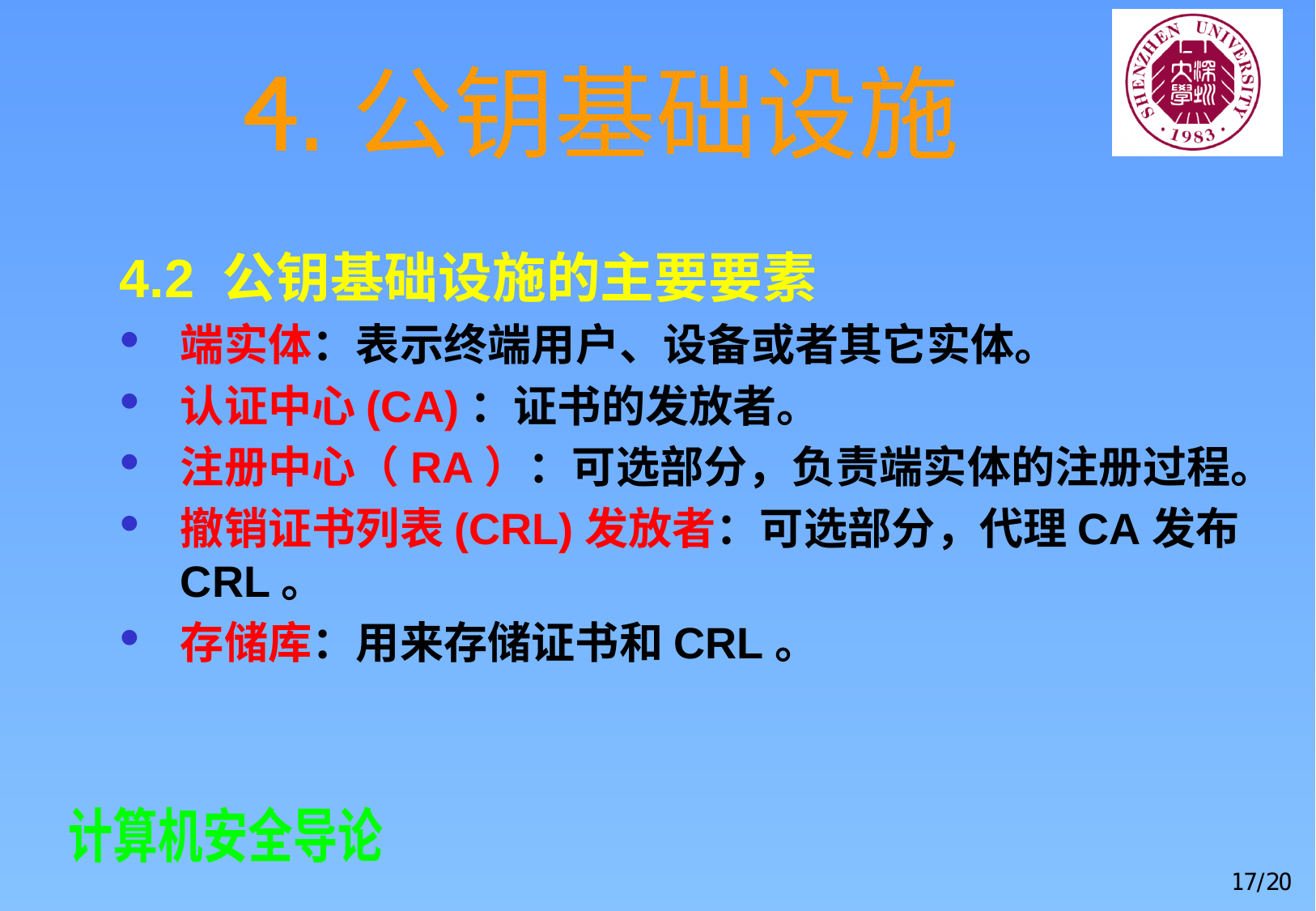

# 4.公钥基础设施
4.2 公钥基础设施的主要要素
端实体：表示终端用户、设备或者其它实体。
认证中心(CA)：证书的发放者。
注册中心（RA）：可选部分，负责端实体的注册过程。
撤销证书列表(CRL)发放者：可选部分，代理CA发布CRL。
存储库：用来存储证书和CRL。
17/20